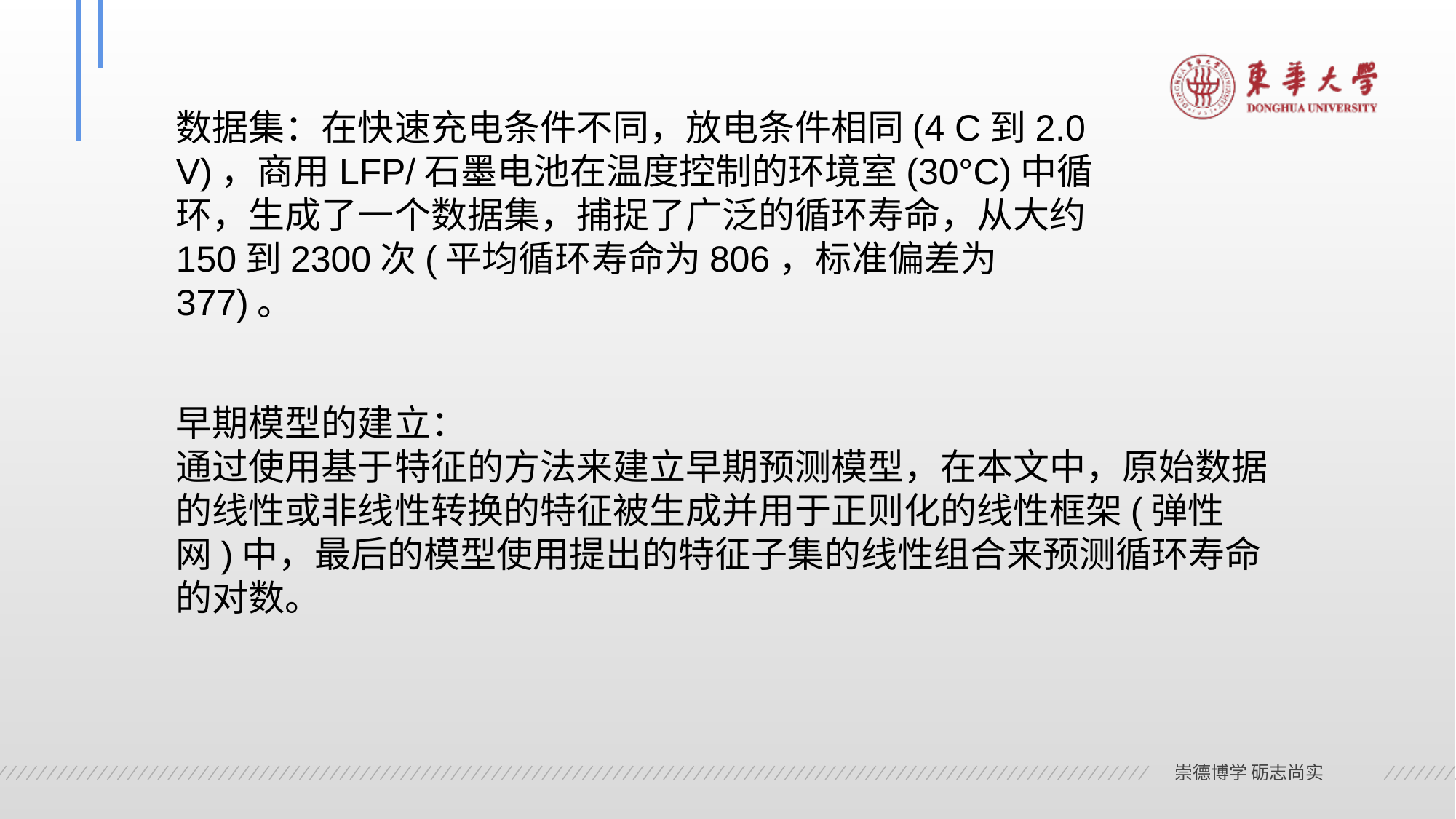

数据集：在快速充电条件不同，放电条件相同(4 C到2.0 V)，商用LFP/石墨电池在温度控制的环境室(30°C)中循环，生成了一个数据集，捕捉了广泛的循环寿命，从大约150到2300次(平均循环寿命为806，标准偏差为377)。
早期模型的建立：
通过使用基于特征的方法来建立早期预测模型，在本文中，原始数据的线性或非线性转换的特征被生成并用于正则化的线性框架(弹性网)中，最后的模型使用提出的特征子集的线性组合来预测循环寿命的对数。